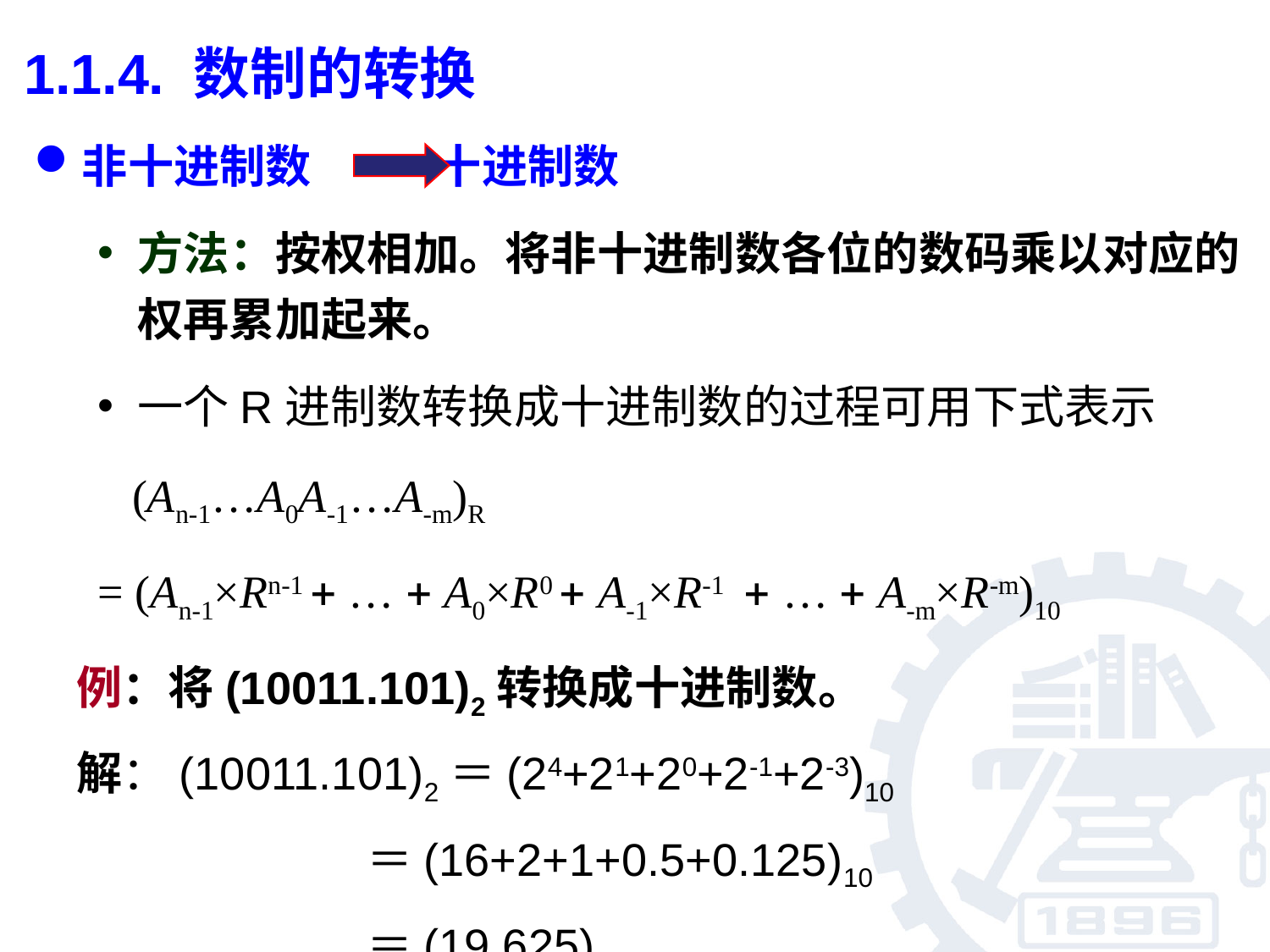

# 1.1.4. 数制的转换
非十进制数            十进制数
方法：按权相加。将非十进制数各位的数码乘以对应的权再累加起来。
一个R进制数转换成十进制数的过程可用下式表示
   (An-1…A0A-1…A-m)R
= (An-1×Rn-1 + … + A0×R0 + A-1×R-1   + … + A-m×R-m)10
   例：将(10011.101)2转换成十进制数。
   解：(10011.101)2＝(24+21+20+2-1+2-3)10
                               ＝(16+2+1+0.5+0.125)10
                               ＝(19.625)10